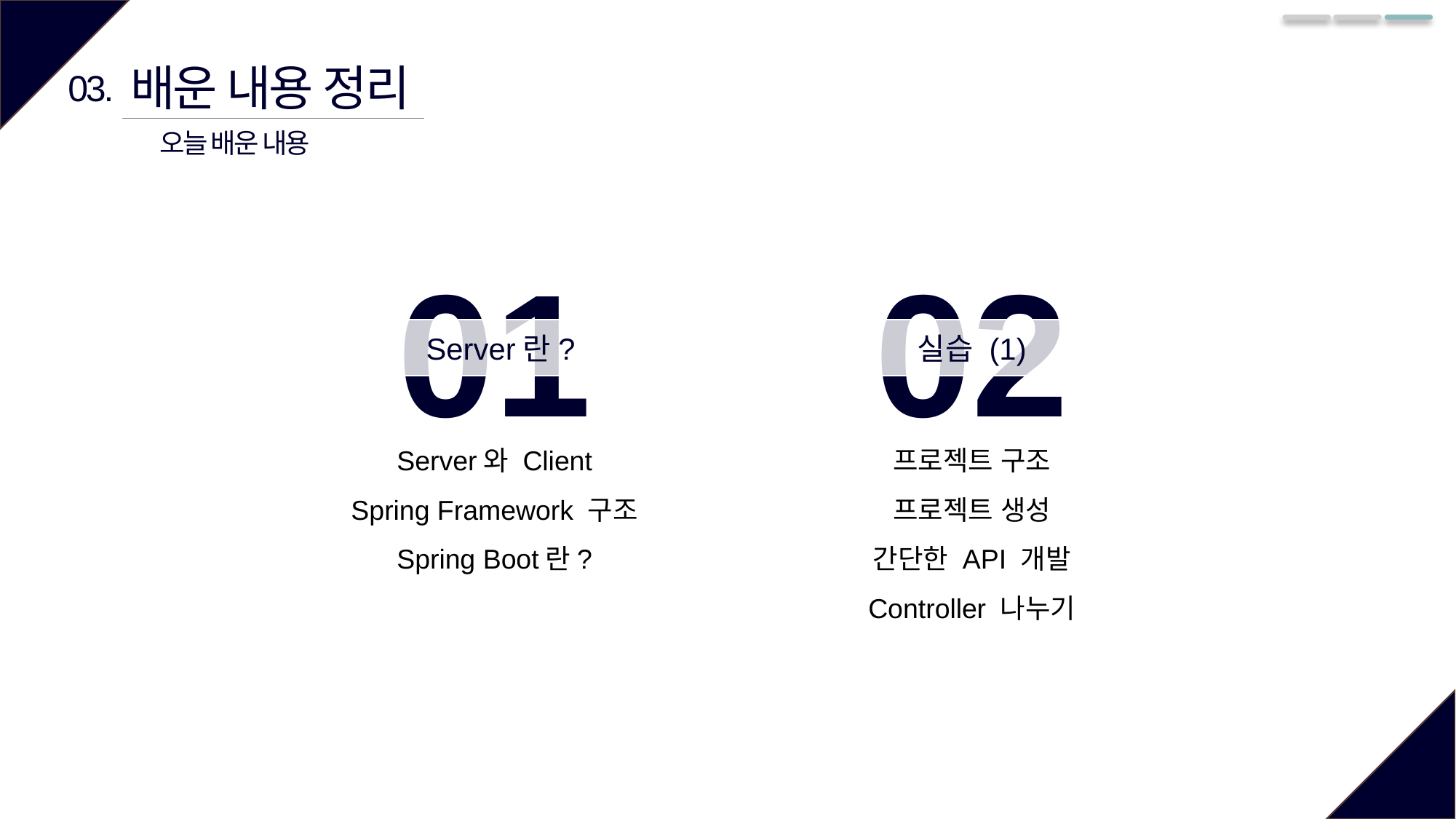

배운 내용 정리
03.
오늘 배운 내용
01
02
Server란?
실습 (1)
Server와 Client
Spring Framework 구조
Spring Boot란?
프로젝트 구조
프로젝트 생성
간단한 API 개발
Controller 나누기